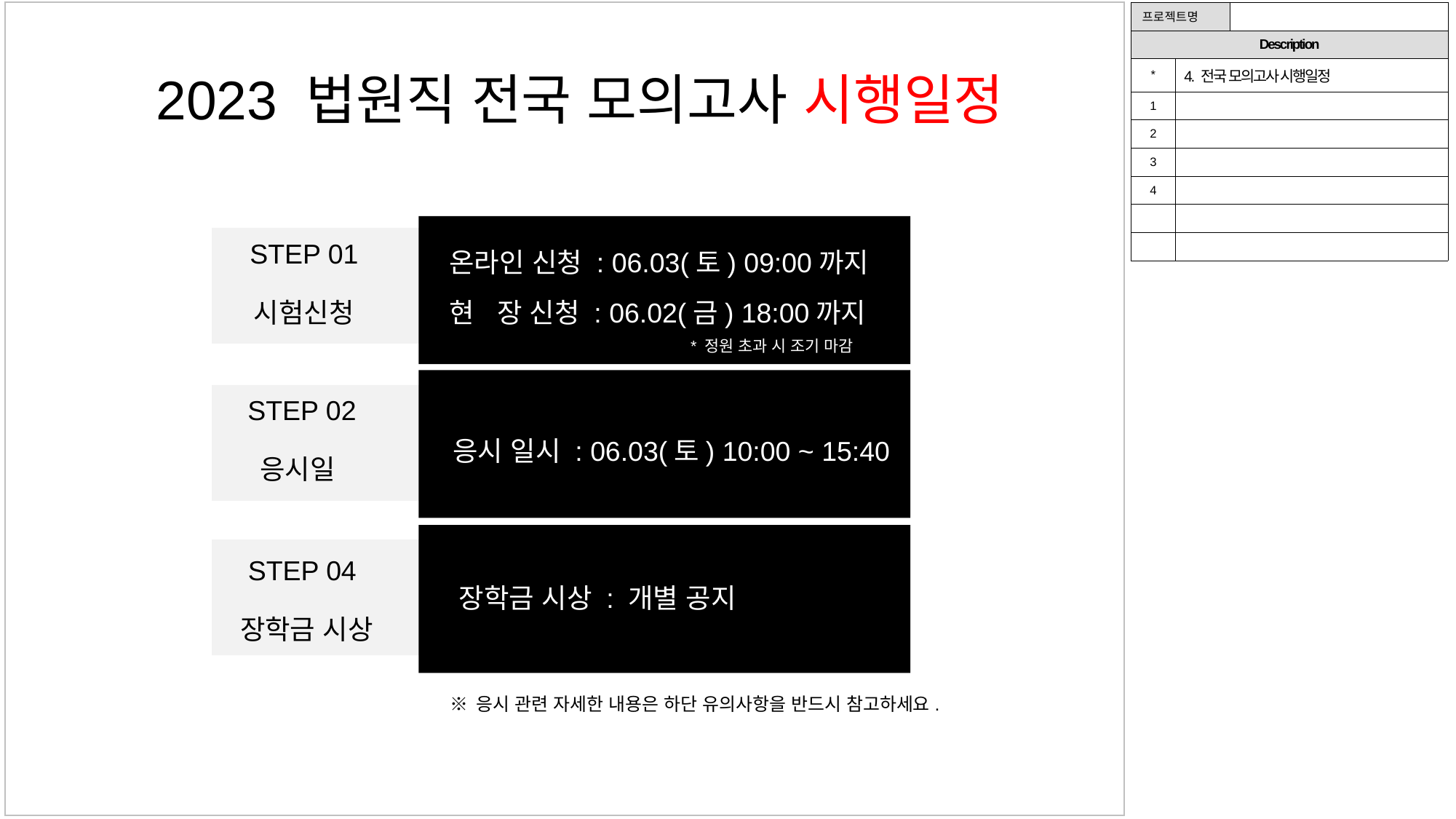

| 프로젝트명 |  |  |
| --- | --- | --- |
| Description |  |  |
| \* | 4. 전국 모의고사 시행일정 |  |
| 1 |  |  |
| 2 |  |  |
| 3 |  |  |
| 4 |  |  |
|  |  |  |
|  |  |  |
2023 법원직 전국 모의고사 시행일정

STEP 01
온라인 신청 : 06.03(토) 09:00까지
현   장 신청 : 06.02(금) 18:00까지
시험신청
* 정원 초과 시 조기 마감

STEP 02
응시 일시 : 06.03(토) 10:00 ~ 15:40
응시일

STEP 04
장학금 시상 : 개별 공지
장학금 시상
※ 응시 관련 자세한 내용은 하단 유의사항을 반드시 참고하세요.